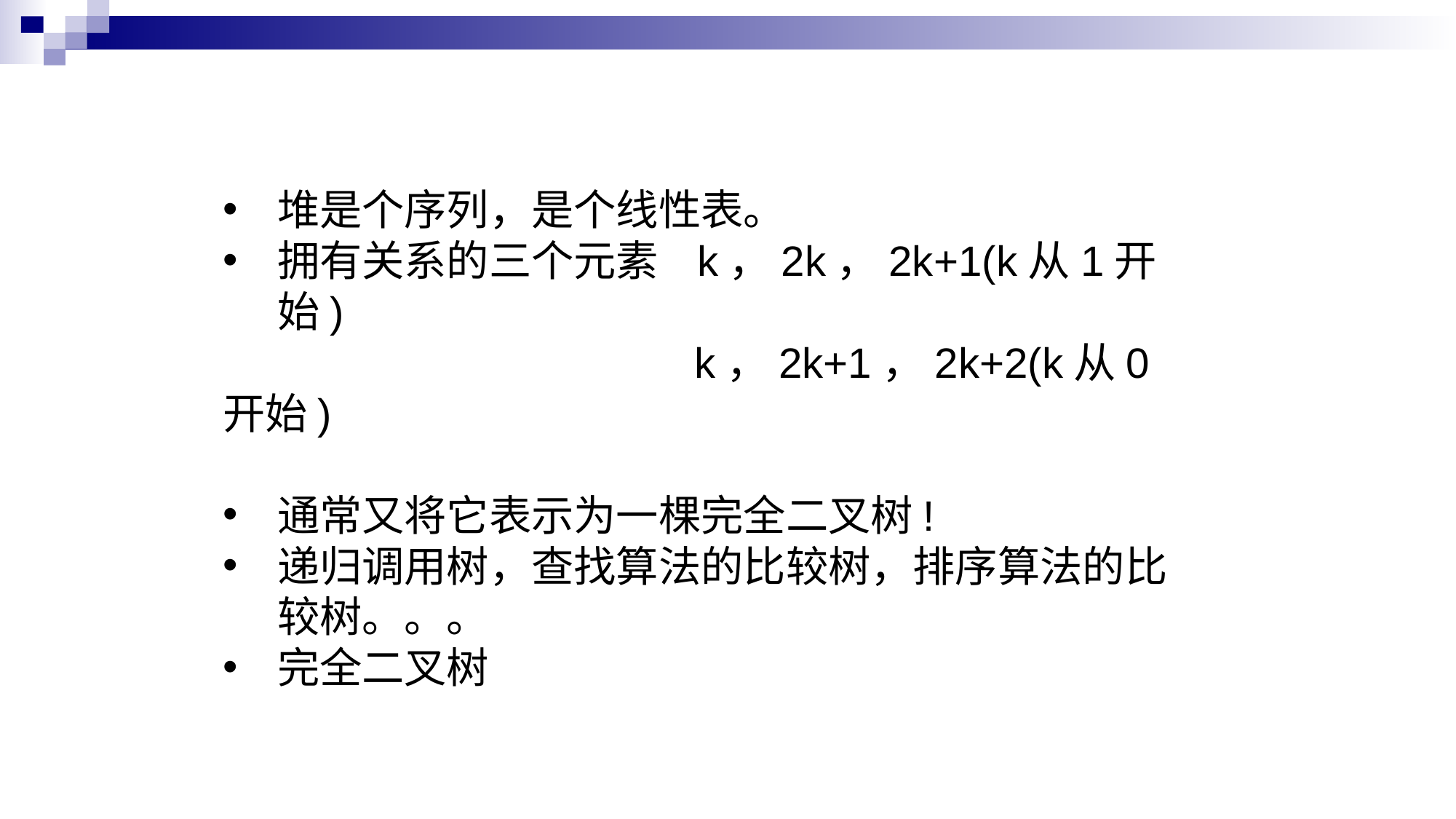

堆是个序列，是个线性表。
拥有关系的三个元素   k，2k，2k+1(k从1开始)
    	                     	   k，2k+1，2k+2(k从0开始)

通常又将它表示为一棵完全二叉树!
递归调用树，查找算法的比较树，排序算法的比较树。。。
完全二叉树